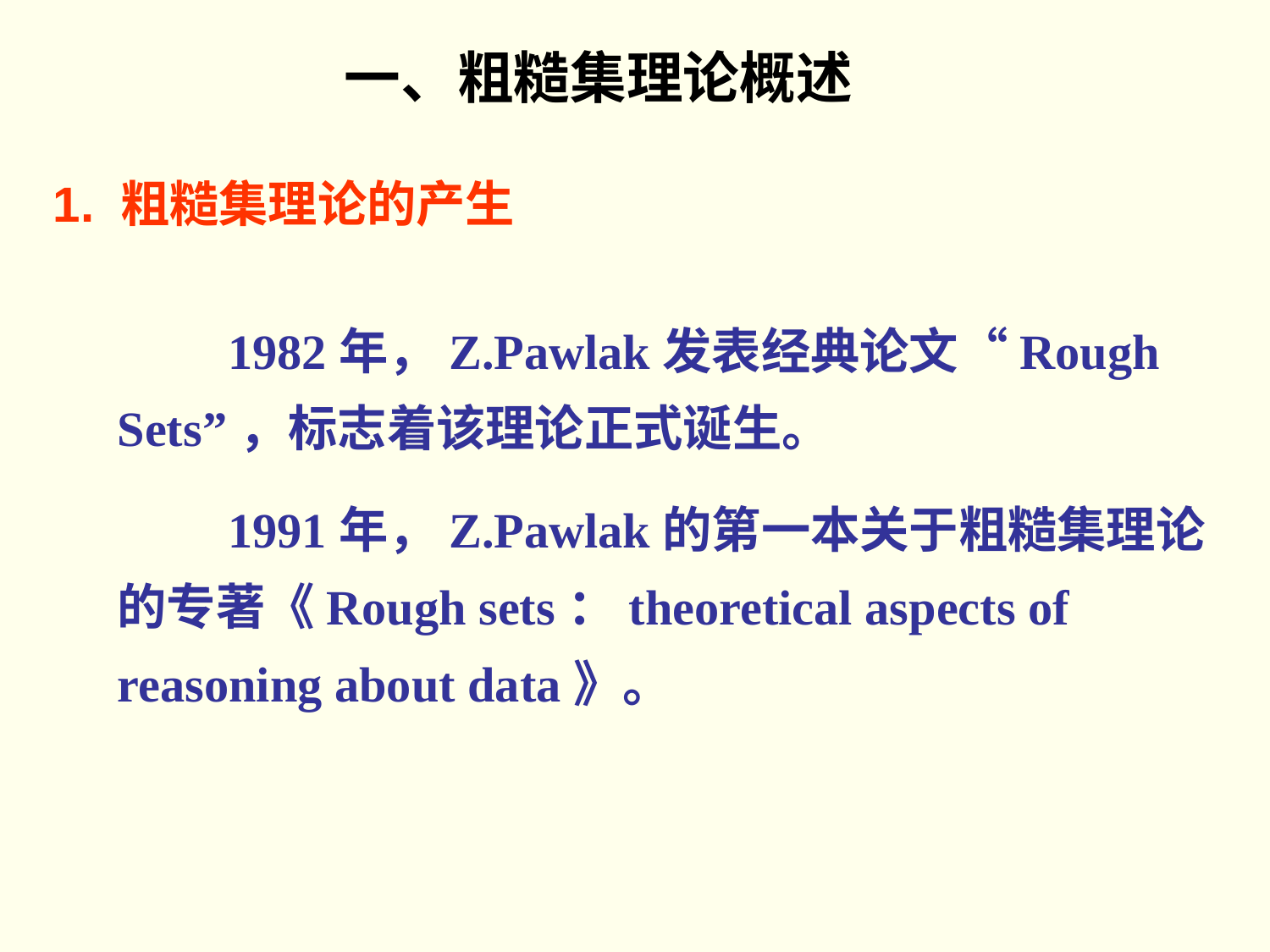

一、粗糙集理论概述
1. 粗糙集理论的产生
　　1982年，Z.Pawlak发表经典论文“Rough Sets”，标志着该理论正式诞生。
　　1991年，Z.Pawlak的第一本关于粗糙集理论的专著《Rough sets：theoretical aspects of reasoning about data》。